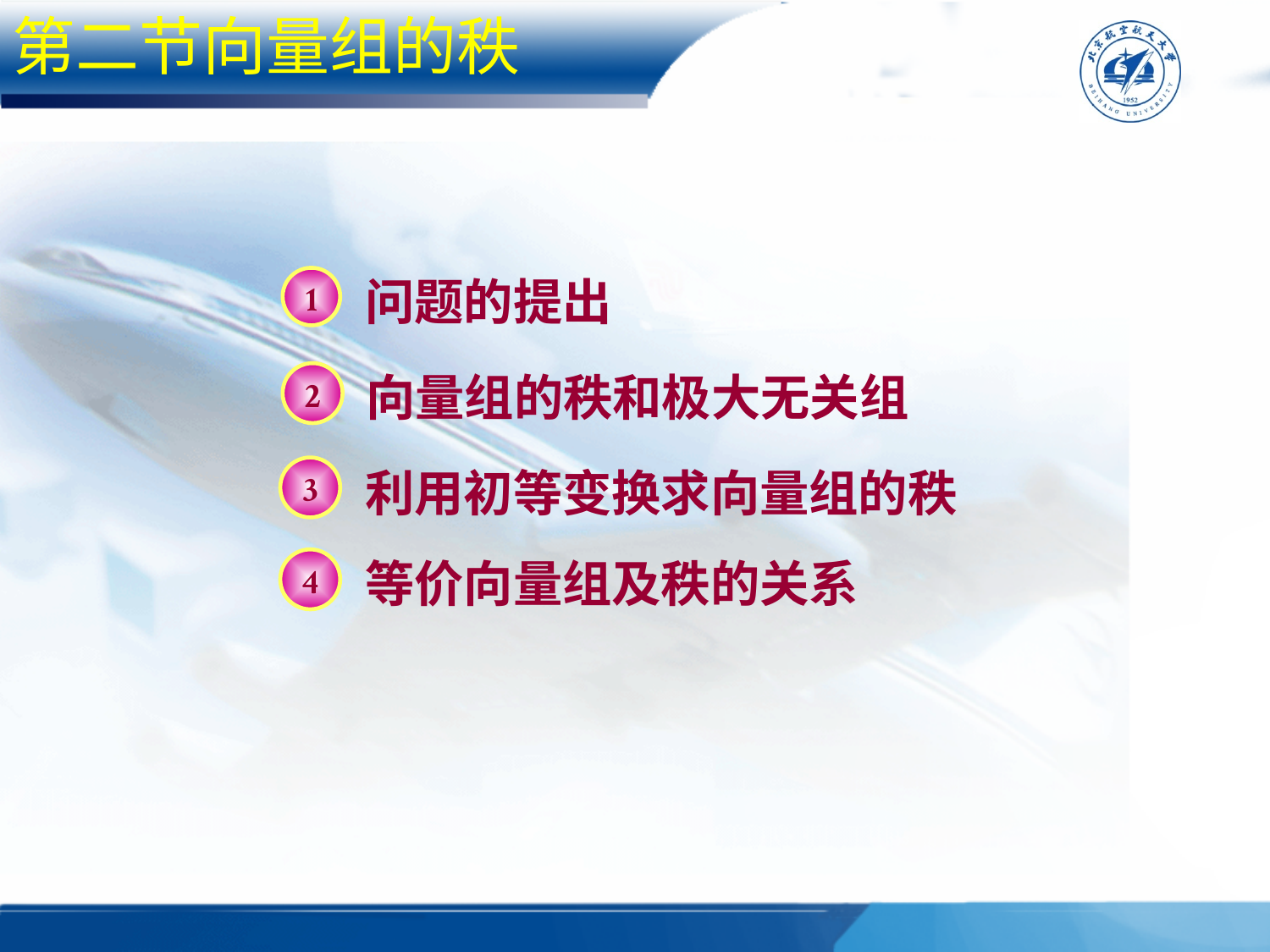

第二节向量组的秩
问题的提出
1
向量组的秩和极大无关组
2
利用初等变换求向量组的秩
3
等价向量组及秩的关系
4